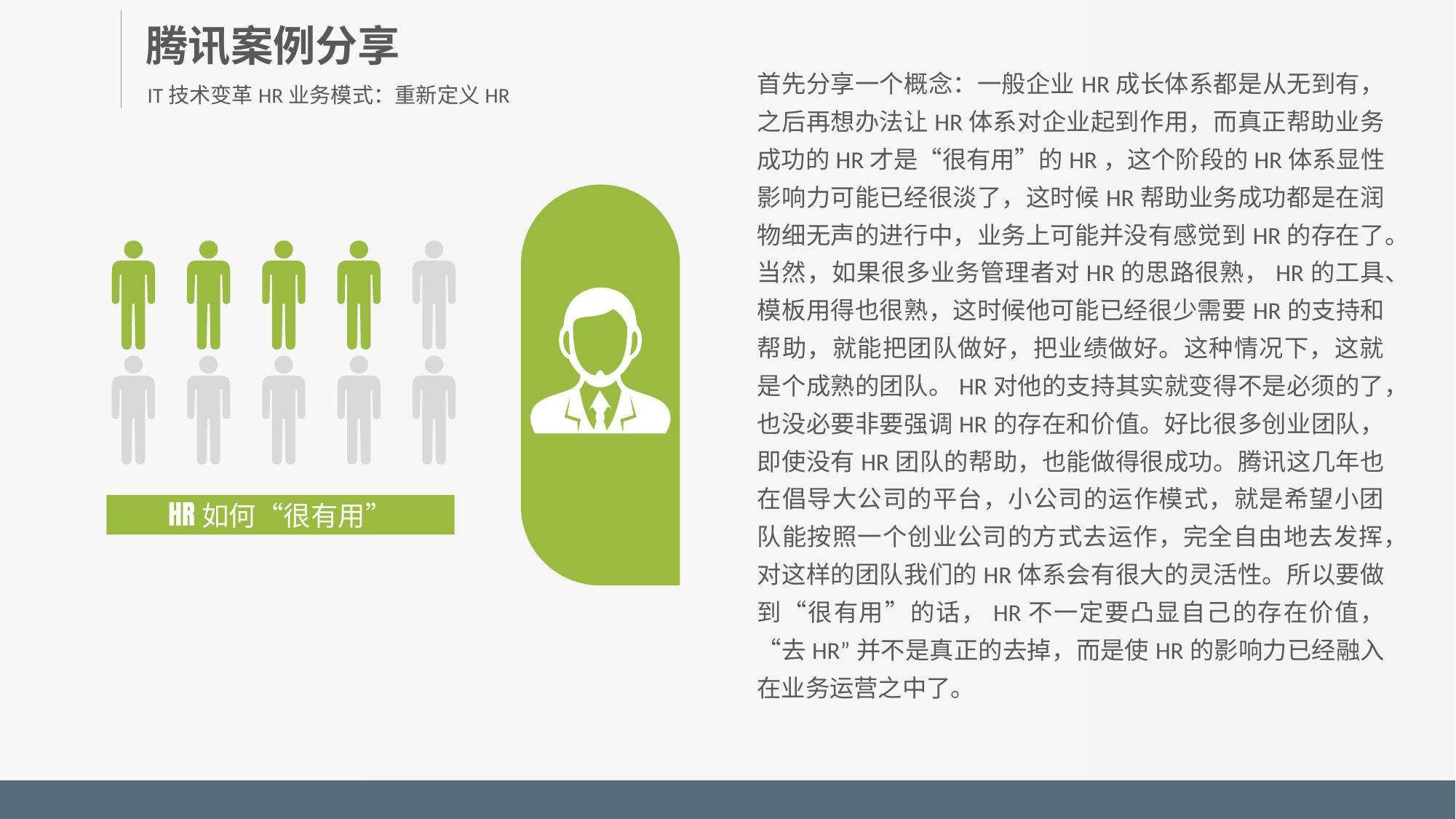

腾讯案例分享
首先分享一个概念：一般企业HR成长体系都是从无到有，之后再想办法让HR体系对企业起到作用，而真正帮助业务成功的HR才是“很有用”的HR，这个阶段的HR体系显性影响力可能已经很淡了，这时候HR帮助业务成功都是在润物细无声的进行中，业务上可能并没有感觉到HR的存在了。当然，如果很多业务管理者对HR的思路很熟，HR的工具、模板用得也很熟，这时候他可能已经很少需要HR的支持和帮助，就能把团队做好，把业绩做好。这种情况下，这就是个成熟的团队。HR对他的支持其实就变得不是必须的了，也没必要非要强调HR的存在和价值。好比很多创业团队，即使没有HR团队的帮助，也能做得很成功。腾讯这几年也在倡导大公司的平台，小公司的运作模式，就是希望小团队能按照一个创业公司的方式去运作，完全自由地去发挥，对这样的团队我们的HR体系会有很大的灵活性。所以要做到“很有用”的话，HR不一定要凸显自己的存在价值，“去HR”并不是真正的去掉，而是使HR的影响力已经融入在业务运营之中了。
IT技术变革HR业务模式：重新定义HR

HR如何“很有用”